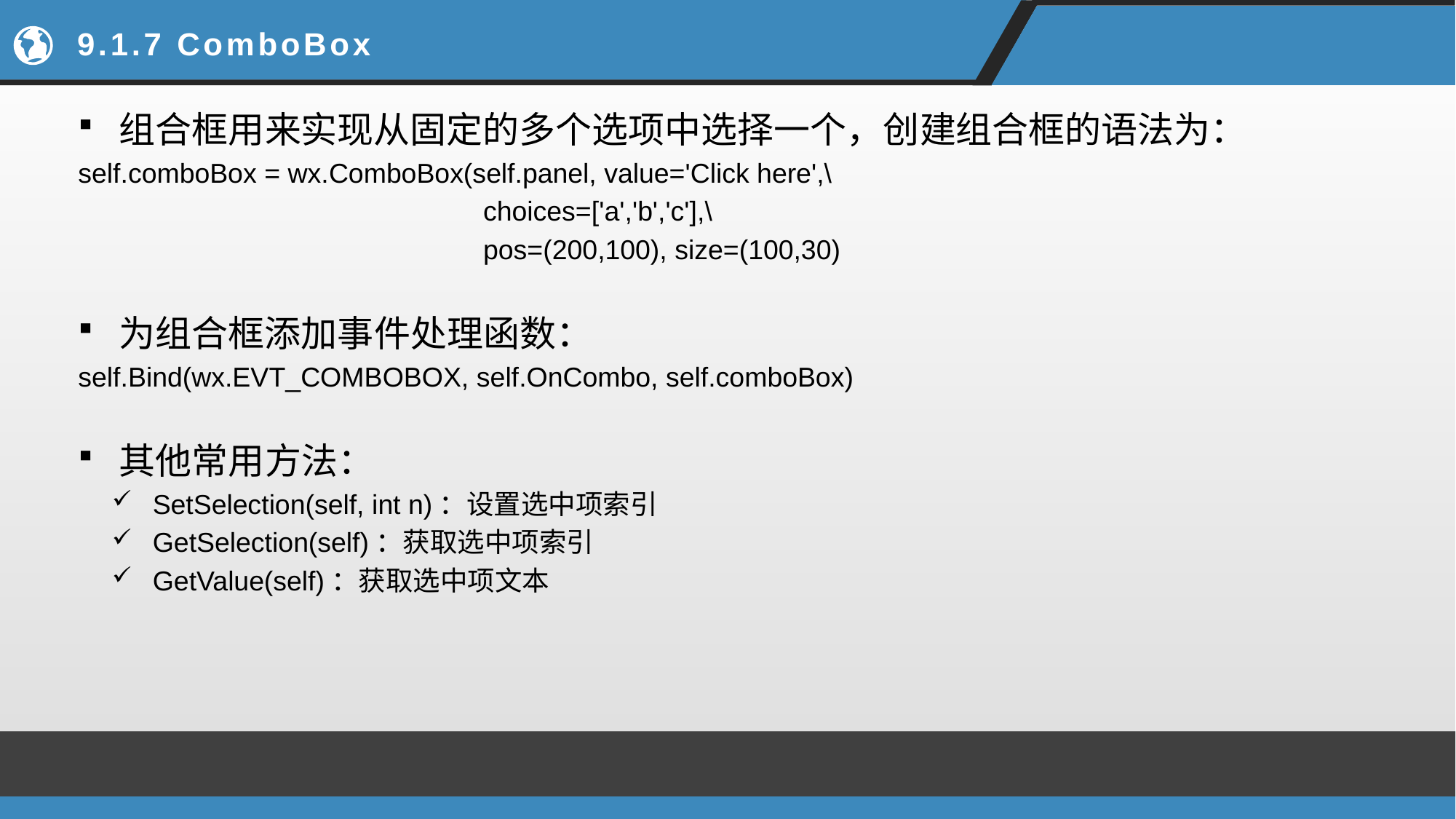

# 9.1.7 ComboBox

组合框用来实现从固定的多个选项中选择一个，创建组合框的语法为：
self.comboBox = wx.ComboBox(self.panel, value='Click here',\
                                                     choices=['a','b','c'],\
                                                     pos=(200,100), size=(100,30)

为组合框添加事件处理函数：
self.Bind(wx.EVT_COMBOBOX, self.OnCombo, self.comboBox)

其他常用方法：
SetSelection(self, int n)：设置选中项索引
GetSelection(self)：获取选中项索引
GetValue(self)：获取选中项文本